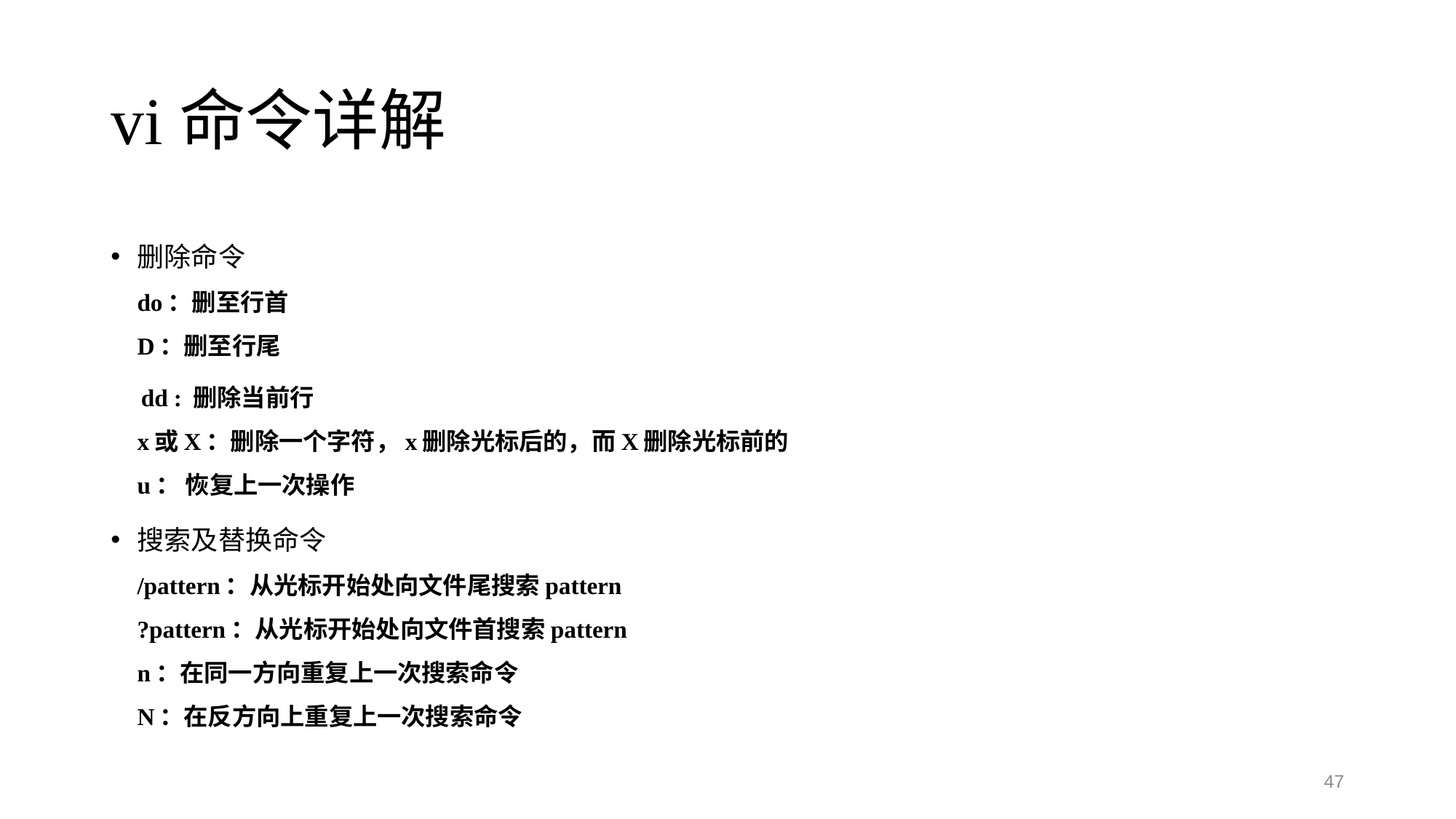

# vi命令详解
删除命令
do：删至行首
D：删至行尾
     dd : 删除当前行
x或X：删除一个字符，x删除光标后的，而X删除光标前的
u： 恢复上一次操作
搜索及替换命令
/pattern：从光标开始处向文件尾搜索pattern
?pattern：从光标开始处向文件首搜索pattern
n：在同一方向重复上一次搜索命令
N：在反方向上重复上一次搜索命令
47